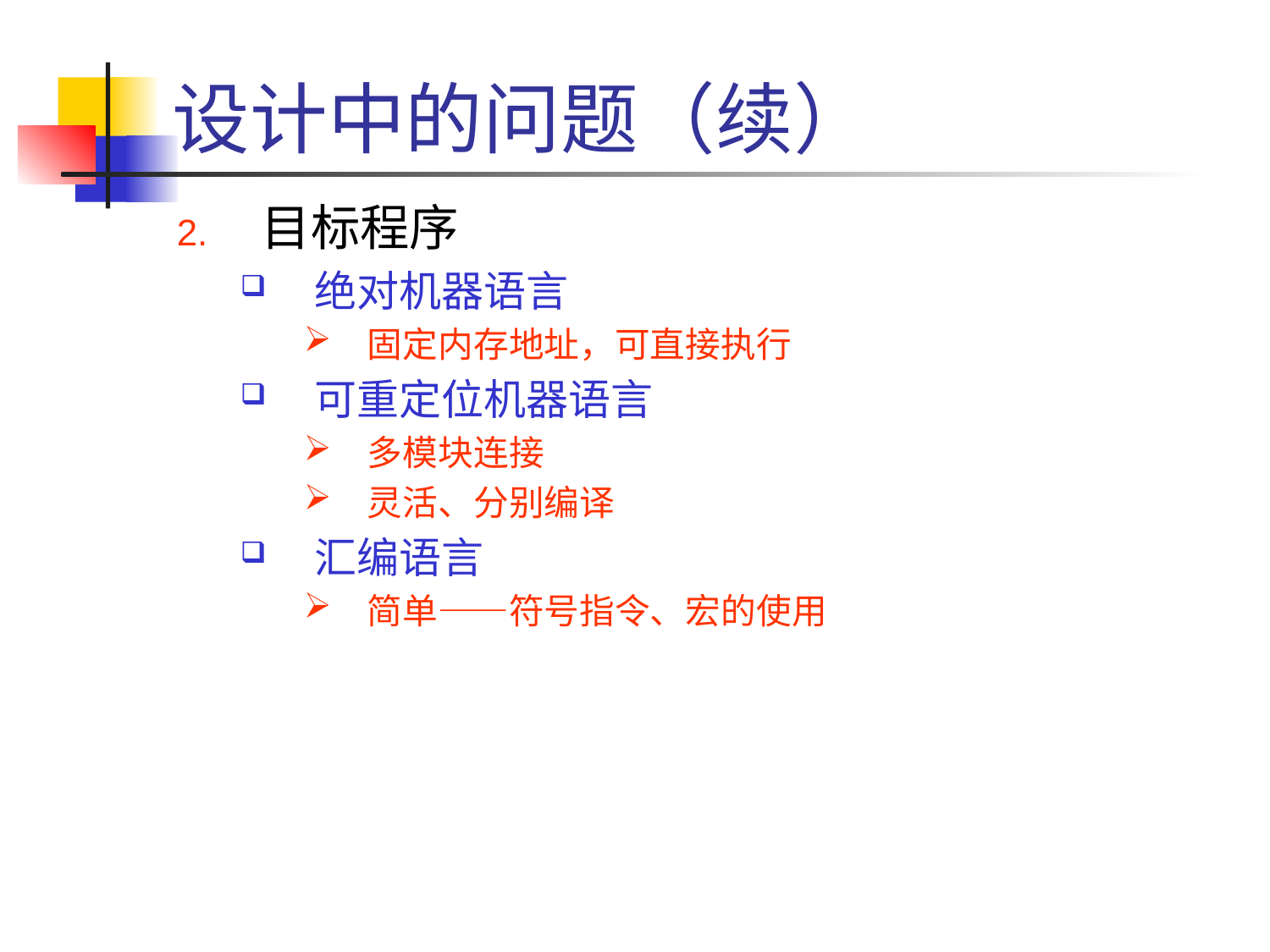

# 设计中的问题（续）
目标程序
绝对机器语言
固定内存地址，可直接执行
可重定位机器语言
多模块连接
灵活、分别编译
汇编语言
简单——符号指令、宏的使用